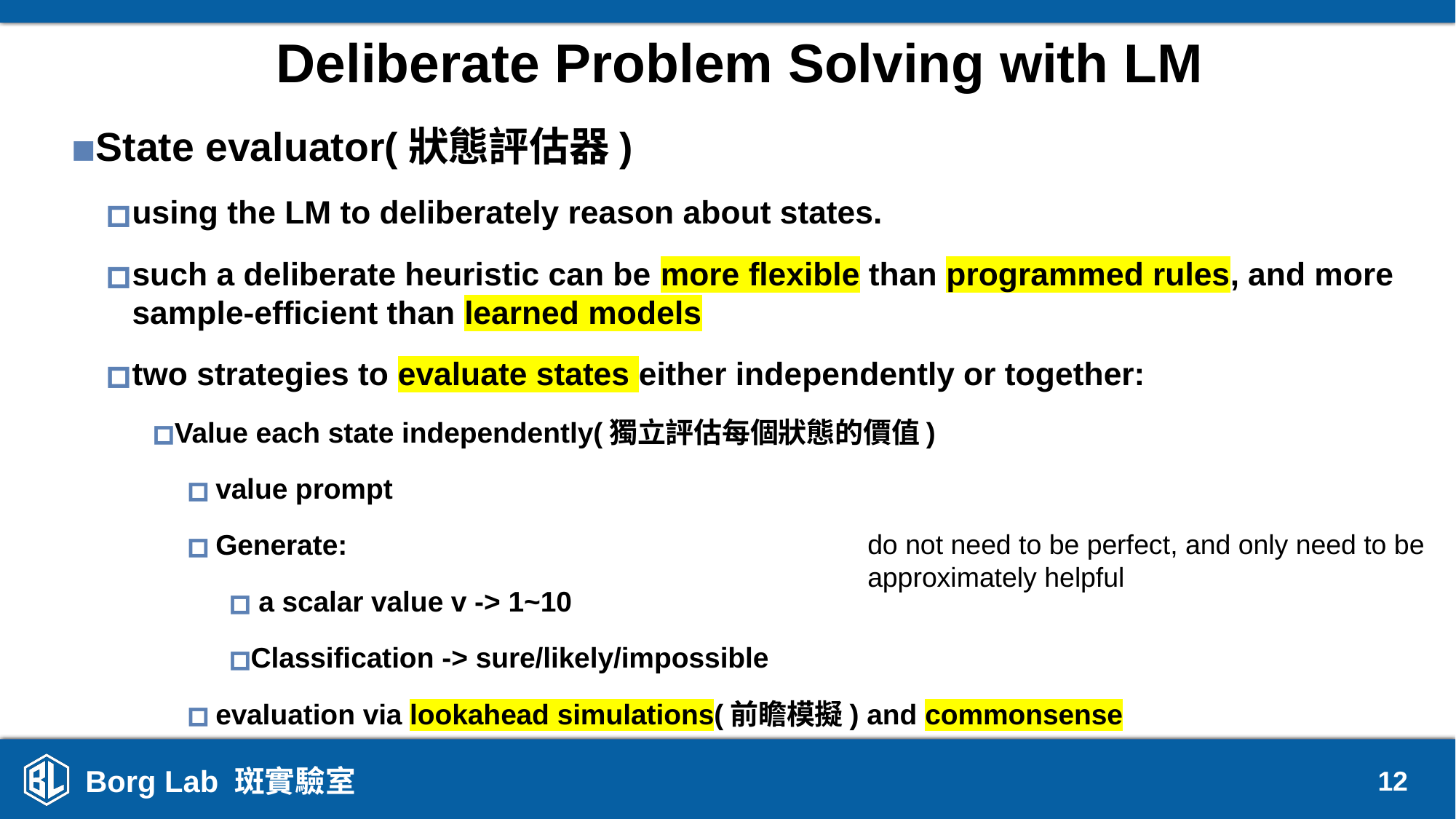

# Deliberate Problem Solving with LM
State evaluator(狀態評估器)
using the LM to deliberately reason about states.
such a deliberate heuristic can be more flexible than programmed rules, and more sample-efficient than learned models
two strategies to evaluate states either independently or together:
Value each state independently(獨立評估每個狀態的價值)
value prompt
Generate:
 a scalar value v -> 1~10
Classification -> sure/likely/impossible
evaluation via lookahead simulations(前瞻模擬) and commonsense

do not need to be perfect, and only need to be approximately helpful
12